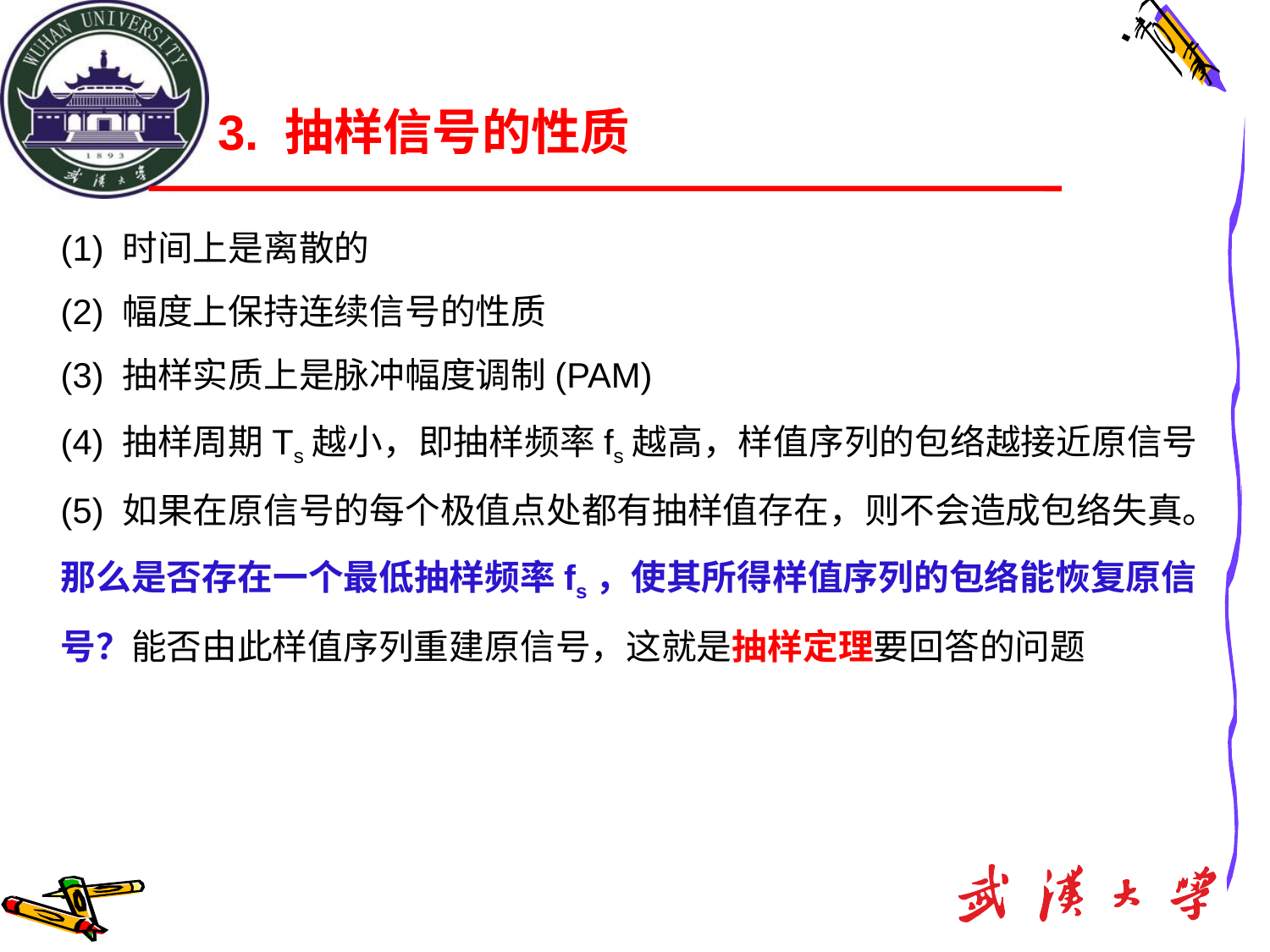

# 3. 抽样信号的性质
(1) 时间上是离散的
(2) 幅度上保持连续信号的性质
(3) 抽样实质上是脉冲幅度调制(PAM)
(4) 抽样周期Ts越小，即抽样频率fs越高，样值序列的包络越接近原信号
(5) 如果在原信号的每个极值点处都有抽样值存在，则不会造成包络失真。那么是否存在一个最低抽样频率fs，使其所得样值序列的包络能恢复原信号？能否由此样值序列重建原信号，这就是抽样定理要回答的问题